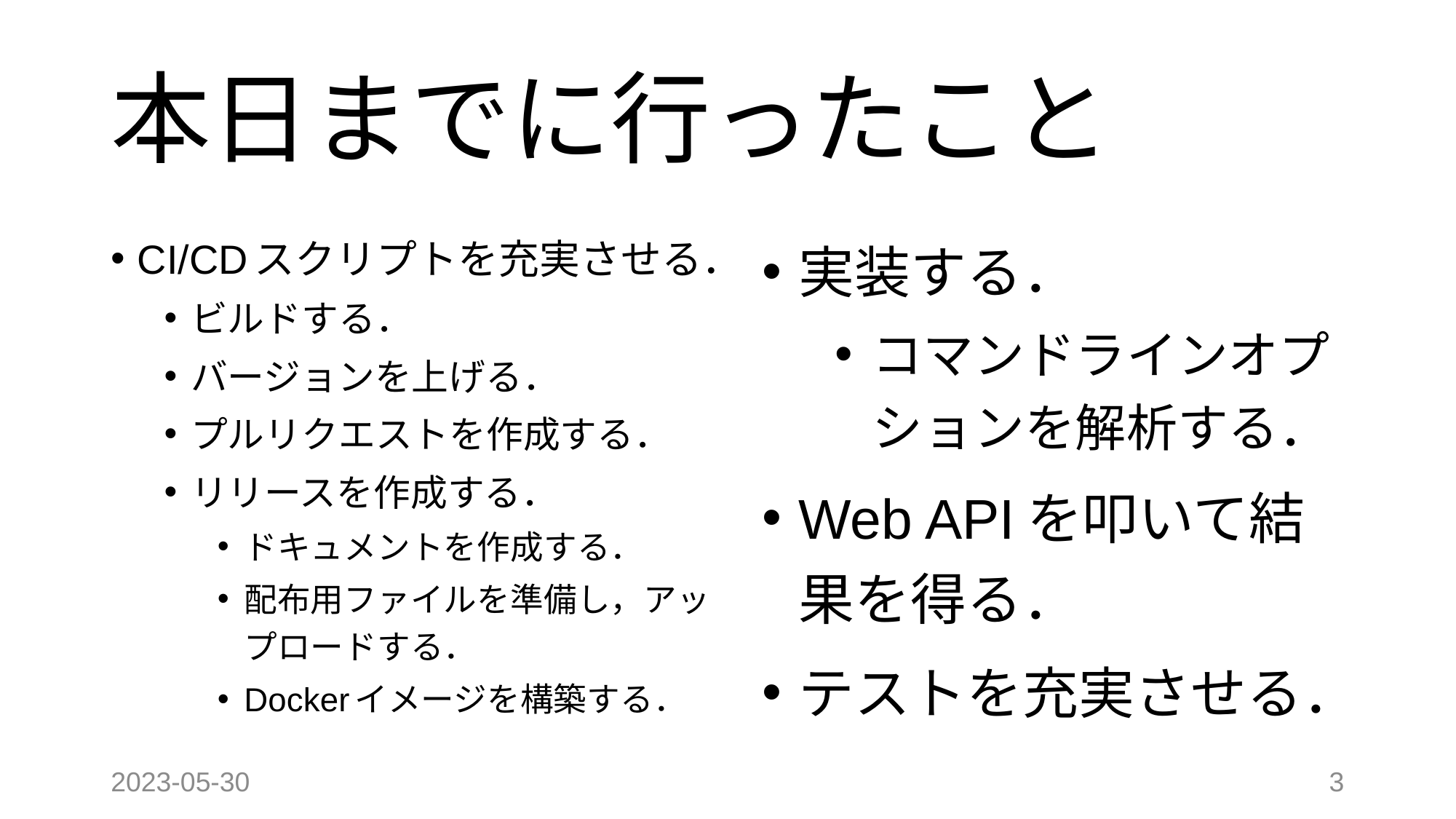

# 本日までに行ったこと
CI/CDスクリプトを充実させる．
ビルドする．
バージョンを上げる．
プルリクエストを作成する．
リリースを作成する．
ドキュメントを作成する．
配布用ファイルを準備し，アップロードする．
Dockerイメージを構築する．

実装する．
コマンドラインオプションを解析する．
Web APIを叩いて結果を得る．
テストを充実させる．
2023-05-30
3